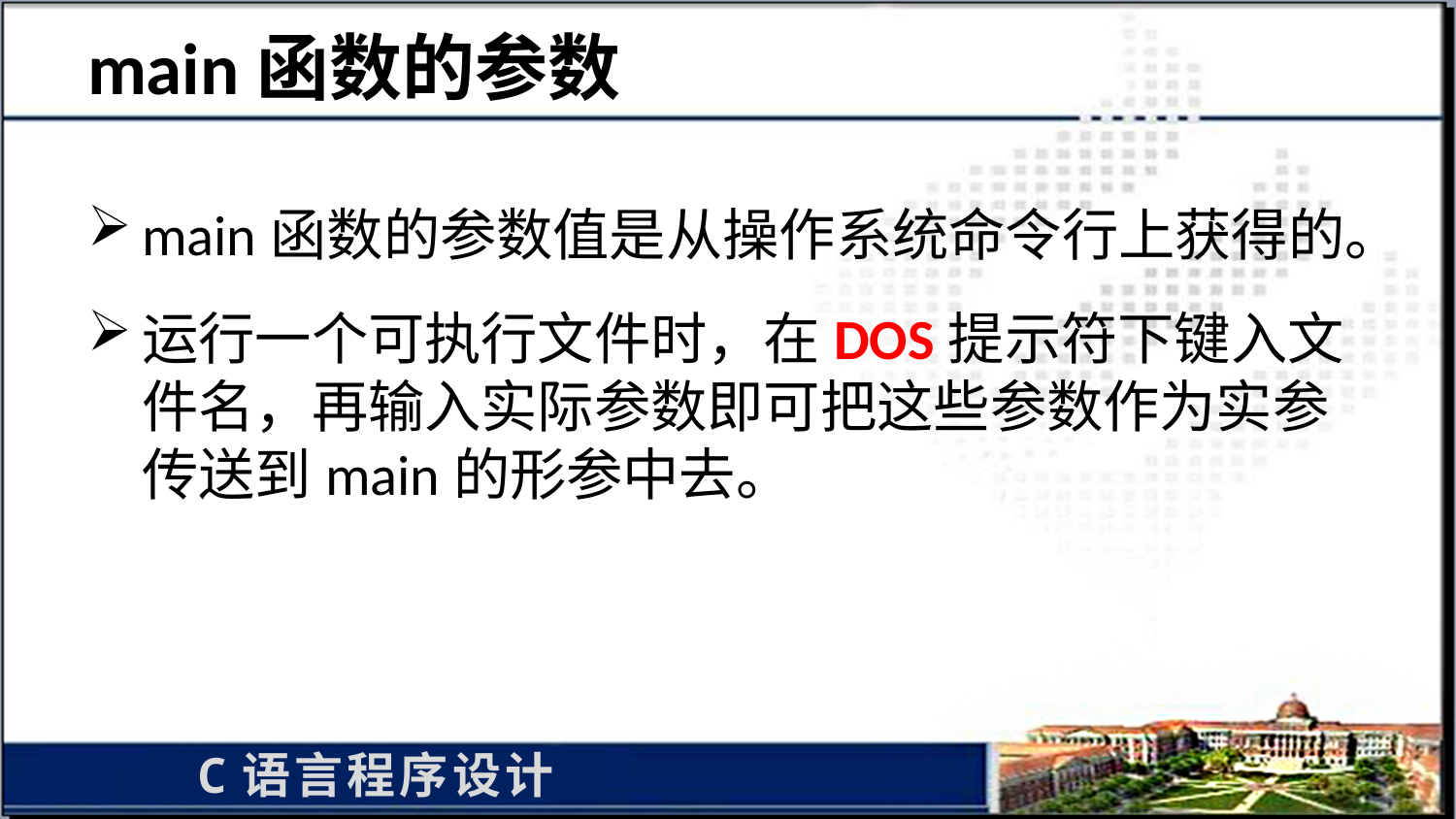

# main函数的参数
main函数的参数值是从操作系统命令行上获得的。
运行一个可执行文件时，在DOS提示符下键入文件名，再输入实际参数即可把这些参数作为实参传送到main的形参中去。